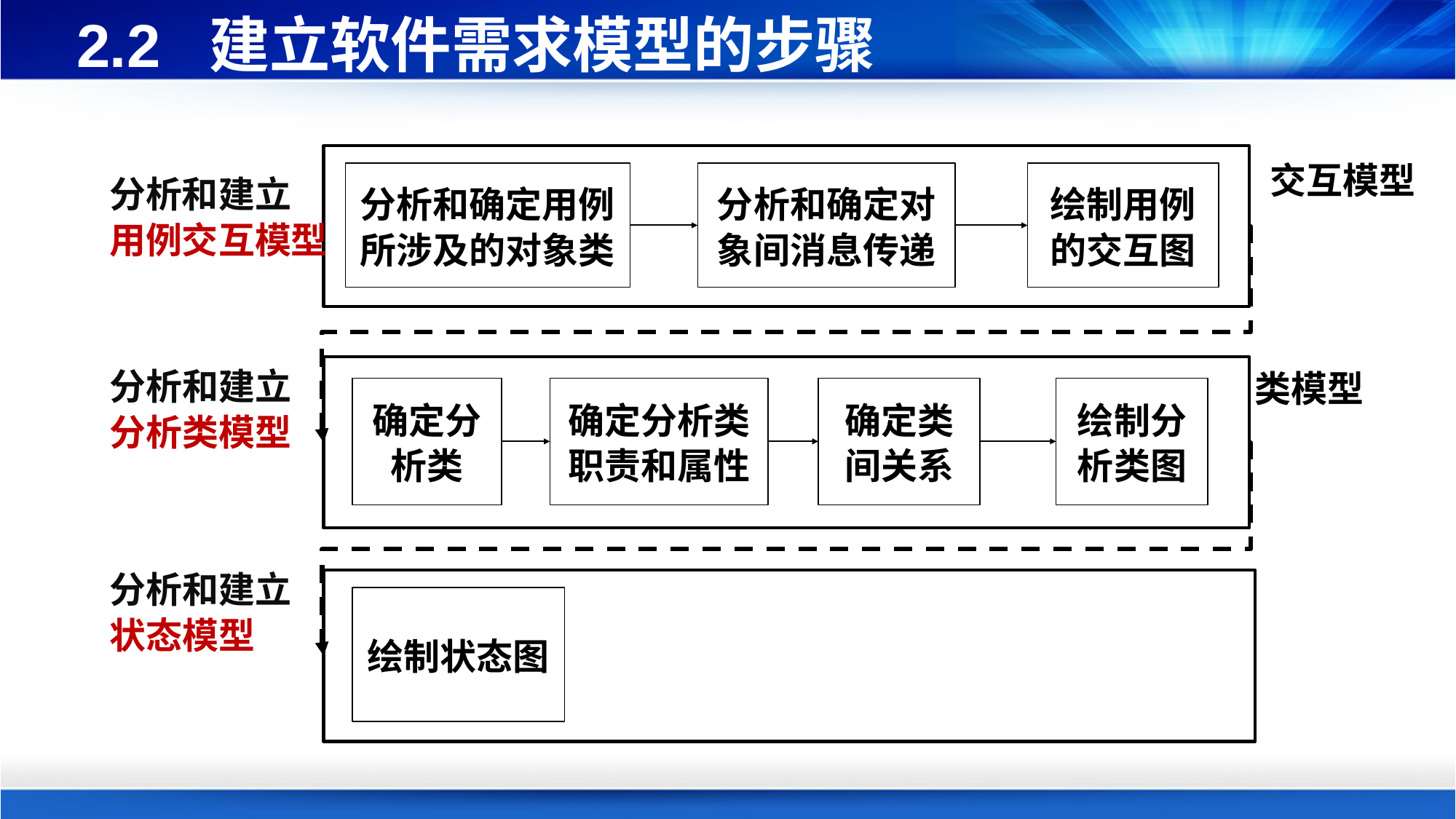

# 2.2  建立软件需求模型的步骤

分析和确定对象间消息传递
绘制用例的交互图
分析和确定用例所涉及的对象类
分析和建立
用例交互模型
分析和建立
分析类模型

类模型
确定分析类职责和属性
确定分析类
确定类间关系
绘制分析类图
分析和建立
状态模型

绘制状态图
交互模型